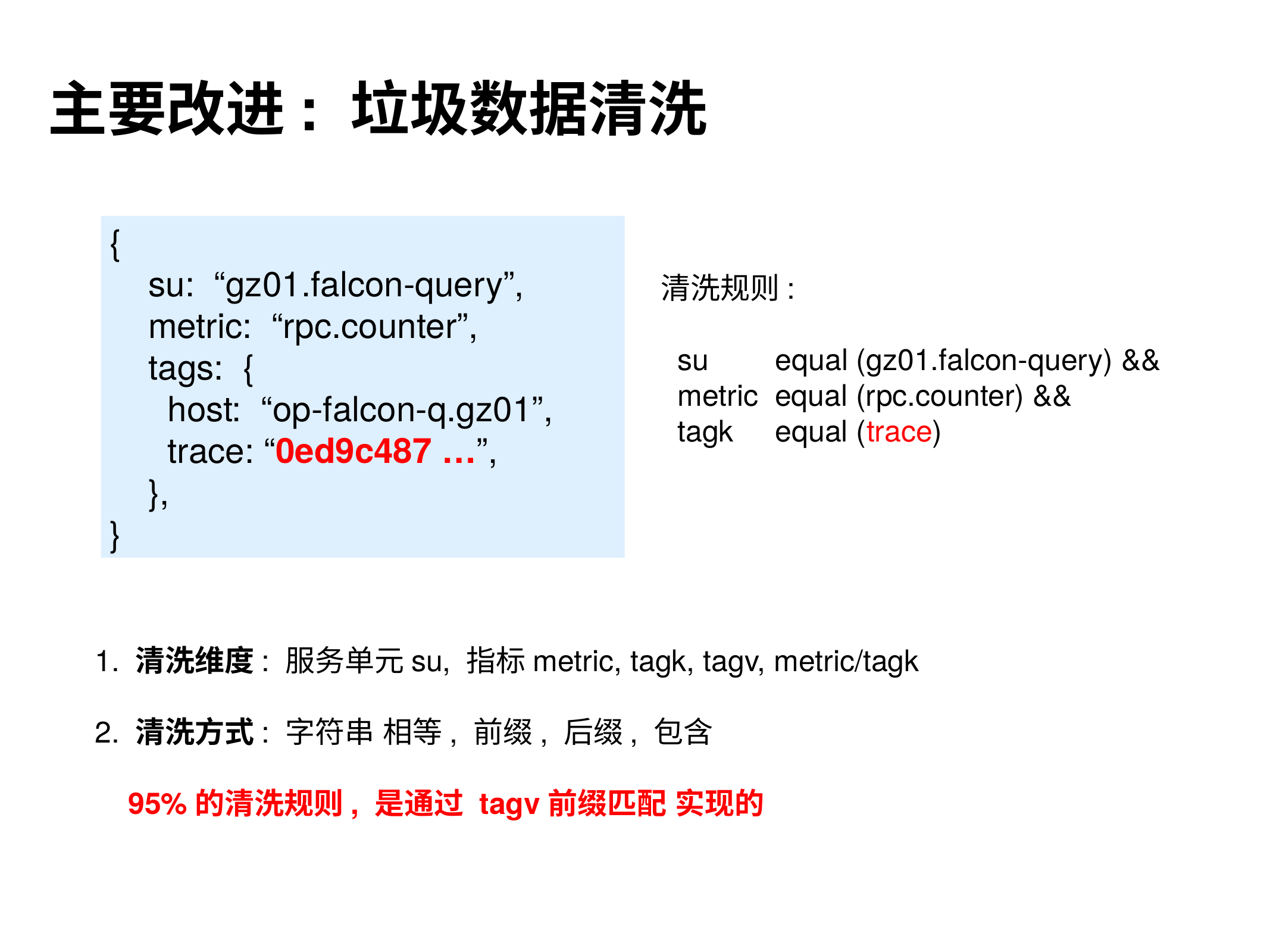

主要改进: 垃圾数据清洗
{
    su:  “gz01.falcon-query”,
    metric:  “rpc.counter”,
    tags:  {
      host:  “op-falcon-q.gz01”,
      trace: “0ed9c487 …”,
    },
}
清洗规则:

  su        equal (gz01.falcon-query) &&
  metric  equal (rpc.counter) &&
  tagk     equal (trace)
1. 清洗维度: 服务单元su, 指标metric, tagk, tagv, metric/tagk

2. 清洗方式: 字符串 相等, 前缀, 后缀, 包含

    95%的清洗规则, 是通过 tagv前缀匹配 实现的